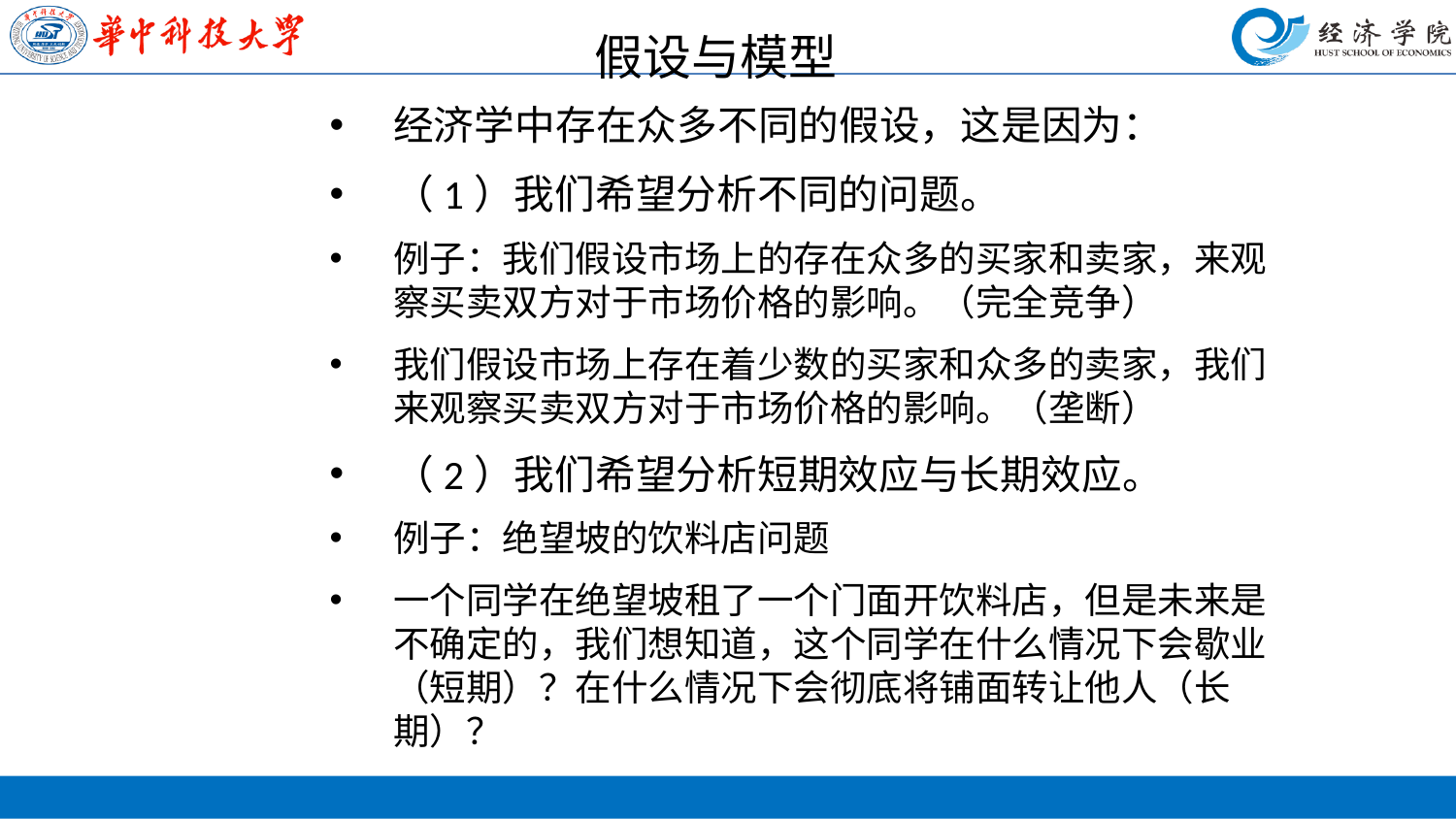

假设与模型
经济学中存在众多不同的假设，这是因为：
（1）我们希望分析不同的问题。
例子：我们假设市场上的存在众多的买家和卖家，来观察买卖双方对于市场价格的影响。（完全竞争）
我们假设市场上存在着少数的买家和众多的卖家，我们来观察买卖双方对于市场价格的影响。（垄断）
（2）我们希望分析短期效应与长期效应。
例子：绝望坡的饮料店问题
一个同学在绝望坡租了一个门面开饮料店，但是未来是不确定的，我们想知道，这个同学在什么情况下会歇业（短期）？在什么情况下会彻底将铺面转让他人（长期）？